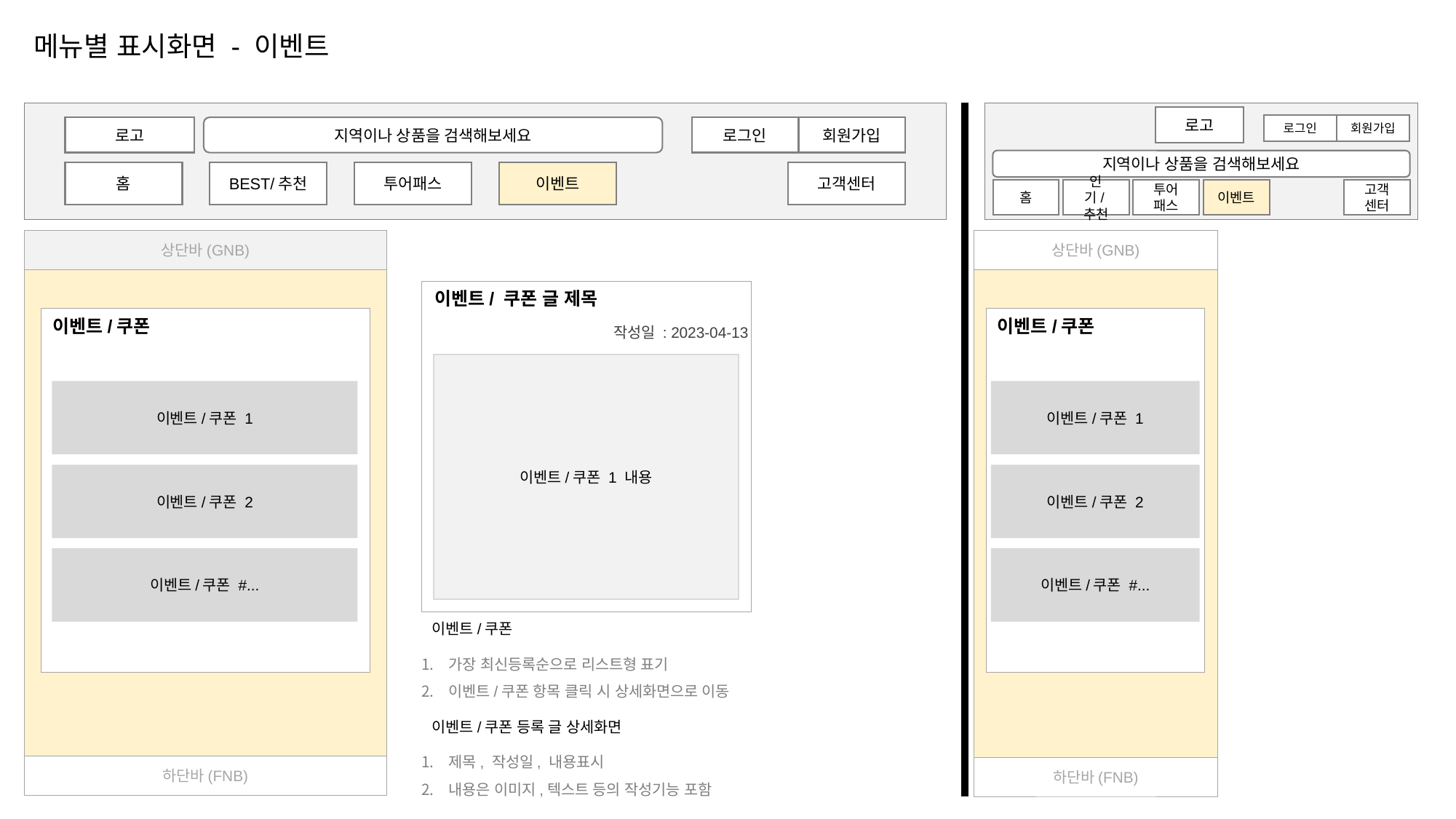

메뉴별 표시화면 - 이벤트

G
로고
로그인
회원가입
로고
지역이나 상품을 검색해보세요
로그인
회원가입
지역이나 상품을 검색해보세요
홈
BEST/추천
투어패스
이벤트
고객센터
홈
인기/추천
투어
패스
이벤트
고객
센터
상단바(GNB)
상단바(GNB)

이벤트/ 쿠폰 글 제목

이벤트/쿠폰
이벤트/쿠폰
작성일 : 2023-04-13
이벤트/쿠폰 1 내용
이벤트/쿠폰 1
이벤트/쿠폰 1
이벤트/쿠폰 2
이벤트/쿠폰 2
이벤트/쿠폰 #...
이벤트/쿠폰 #...
이벤트/쿠폰
가장 최신등록순으로 리스트형 표기
이벤트/쿠폰 항목 클릭 시 상세화면으로 이동
이벤트/쿠폰 등록 글 상세화면
제목, 작성일, 내용표시
내용은 이미지,텍스트 등의 작성기능 포함
하단바(FNB)
하단바(FNB)